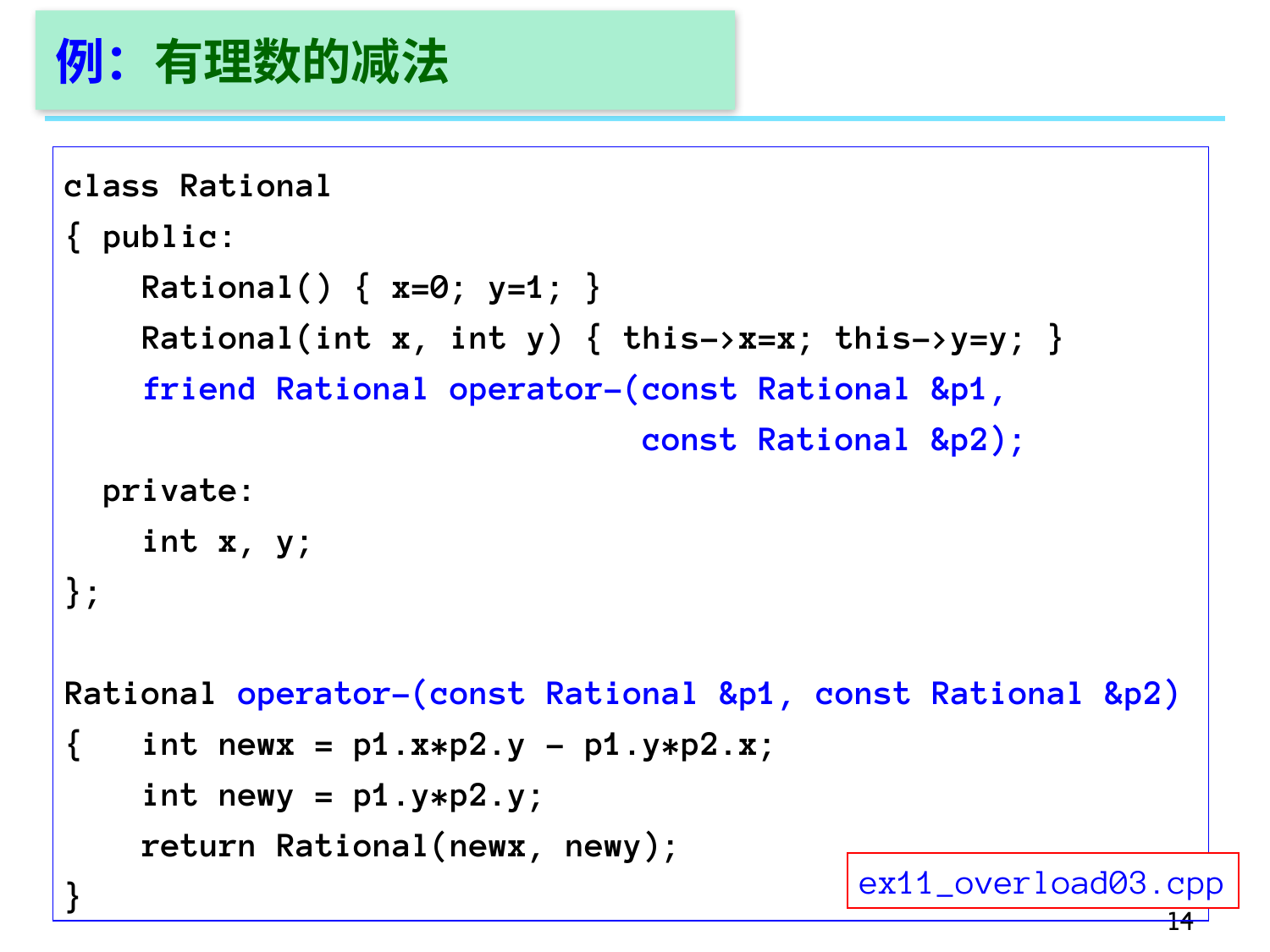

# 例：有理数的减法
class Rational
{ public:
    Rational() { x=0; y=1; }
    Rational(int x, int y) { this->x=x; this->y=y; }
    friend Rational operator-(const Rational &p1,
                              const Rational &p2);
  private:
    int x, y;
};

Rational operator-(const Rational &p1, const Rational &p2)
{   int newx = p1.x*p2.y – p1.y*p2.x;
    int newy = p1.y*p2.y;
    return Rational(newx, newy);
}
ex11_overload03.cpp
14